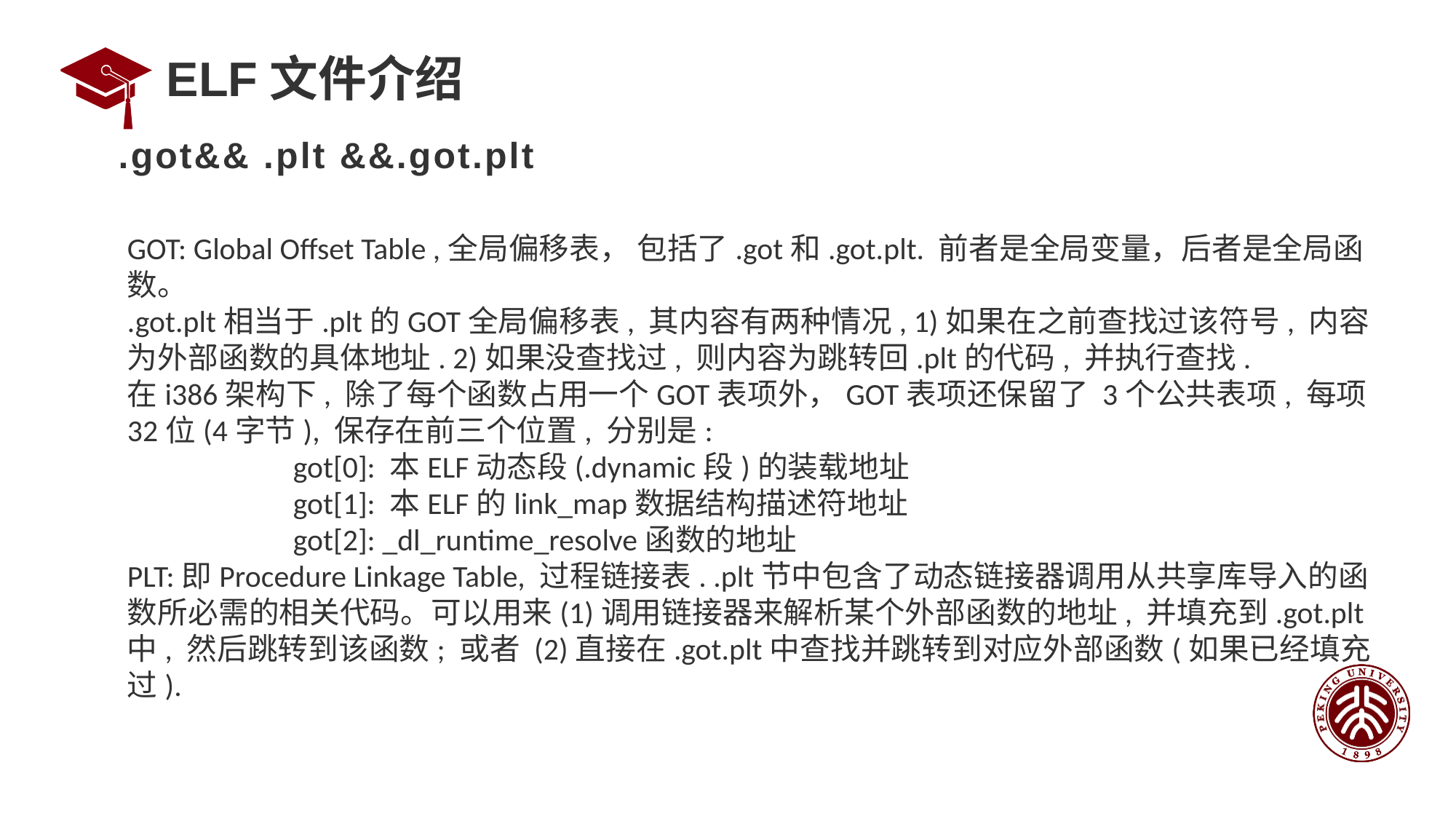

# ELF文件介绍
.got&& .plt &&.got.plt
GOT: Global Offset Table ,全局偏移表， 包括了.got和.got.plt. 前者是全局变量，后者是全局函数。
.got.plt相当于.plt的GOT全局偏移表, 其内容有两种情况, 1)如果在之前查找过该符号, 内容为外部函数的具体地址. 2)如果没查找过, 则内容为跳转回.plt的代码, 并执行查找.
在i386架构下, 除了每个函数占用一个GOT表项外，GOT表项还保留了 3个公共表项, 每项32位(4字节), 保存在前三个位置, 分别是:
                        got[0]: 本ELF动态段(.dynamic段)的装载地址
                        got[1]: 本ELF的link_map数据结构描述符地址
                        got[2]: _dl_runtime_resolve函数的地址
PLT:即Procedure Linkage Table, 过程链接表. .plt节中包含了动态链接器调用从共享库导入的函数所必需的相关代码。可以用来(1)调用链接器来解析某个外部函数的地址, 并填充到.got.plt中, 然后跳转到该函数; 或者 (2)直接在.got.plt中查找并跳转到对应外部函数(如果已经填充过).

14